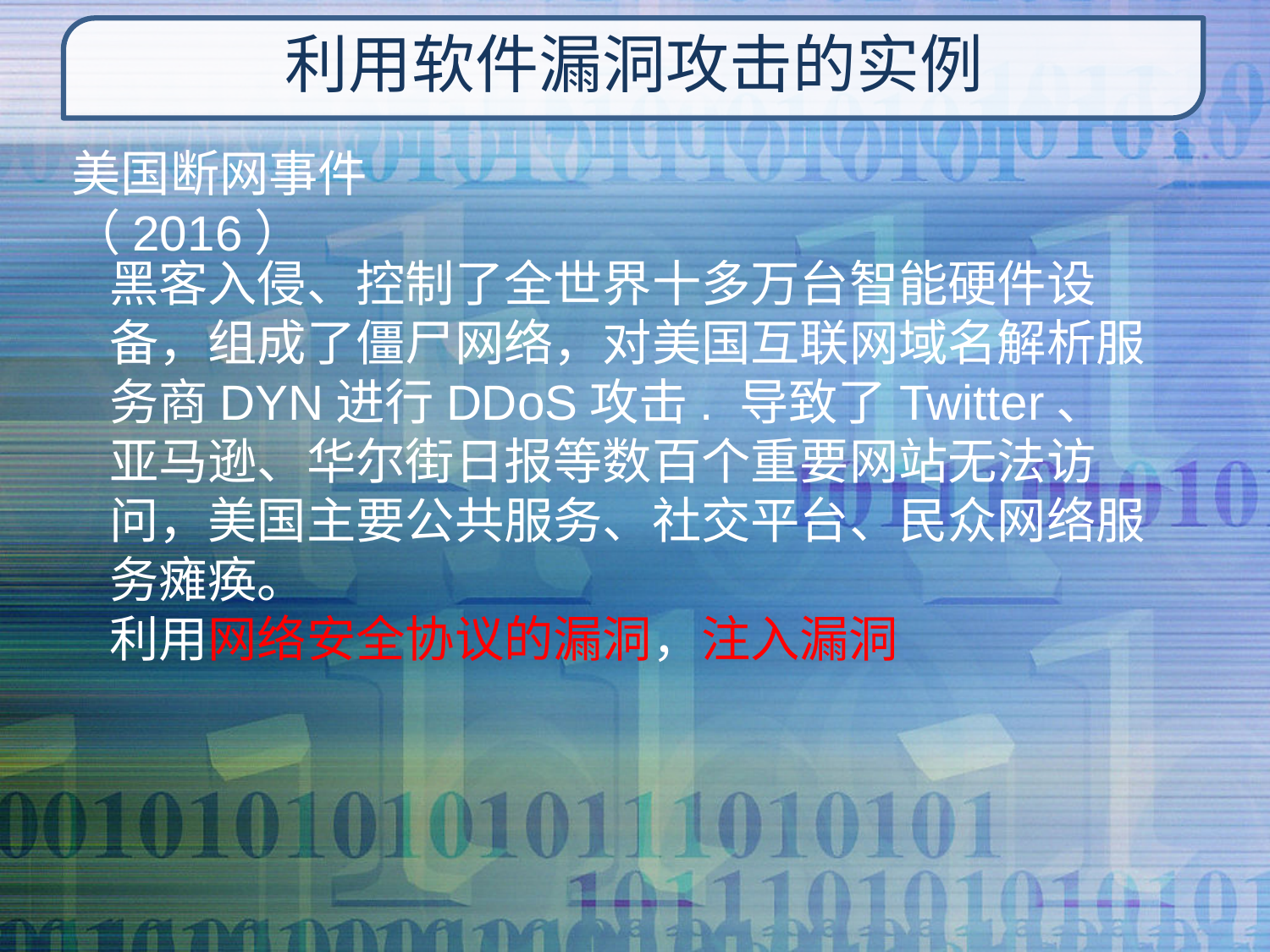

# 利用软件漏洞攻击的实例

美国断网事件（2016）
黑客入侵、控制了全世界十多万台智能硬件设备，组成了僵尸网络，对美国互联网域名解析服务商DYN进行DDoS攻击. 导致了Twitter、亚马逊、华尔街日报等数百个重要网站无法访问，美国主要公共服务、社交平台、民众网络服务瘫痪。
利用网络安全协议的漏洞，注入漏洞